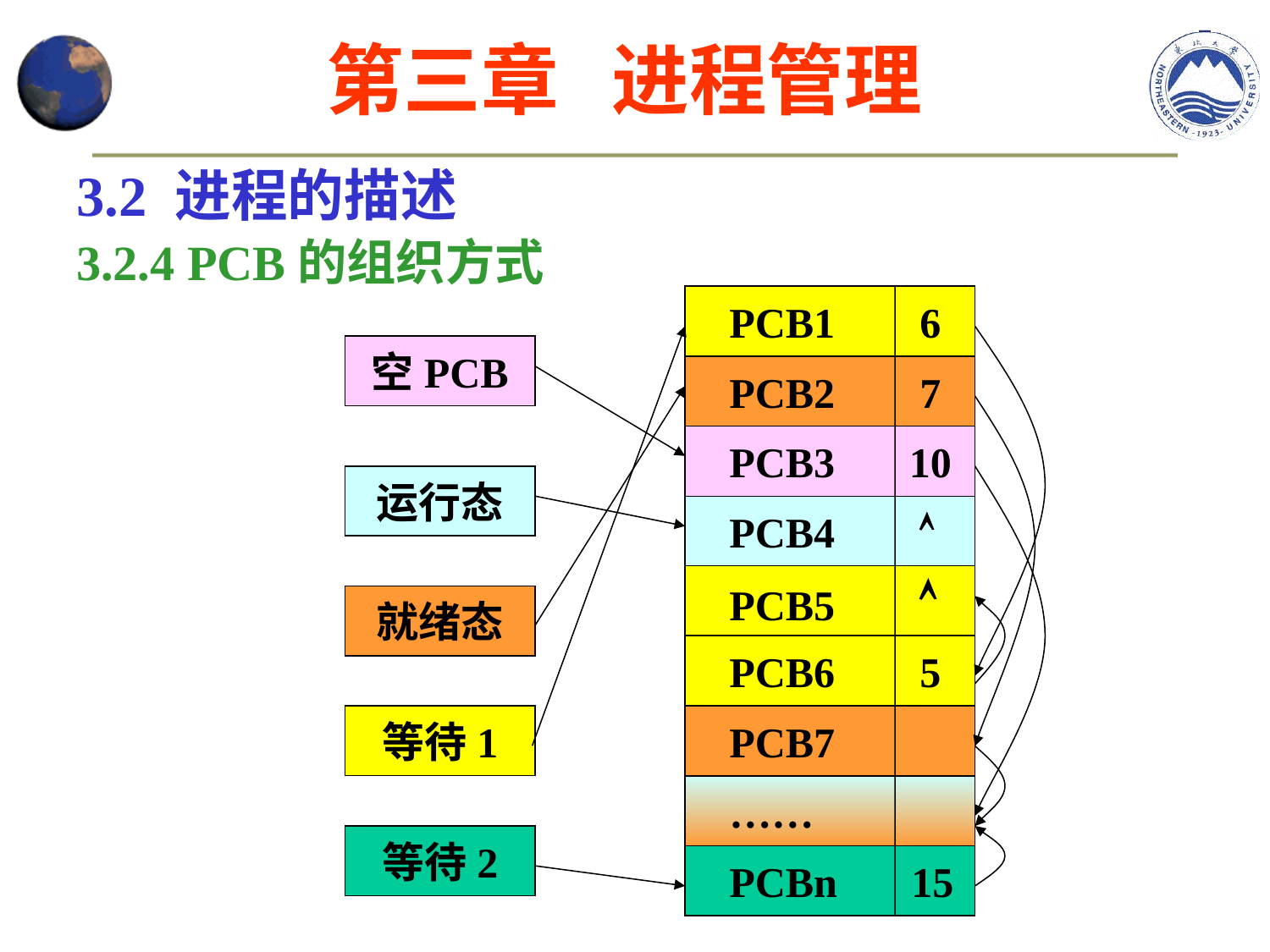

第三章   进程管理
3.2 进程的描述
3.2.4 PCB的组织方式
   PCB1        6

   PCB2        7

   PCB3       10

   PCB4        ∧

   PCB5        ∧

   PCB6        5

   PCB7

   ……

   PCBn       15

空PCB
运行态
就绪态
等待1
等待2